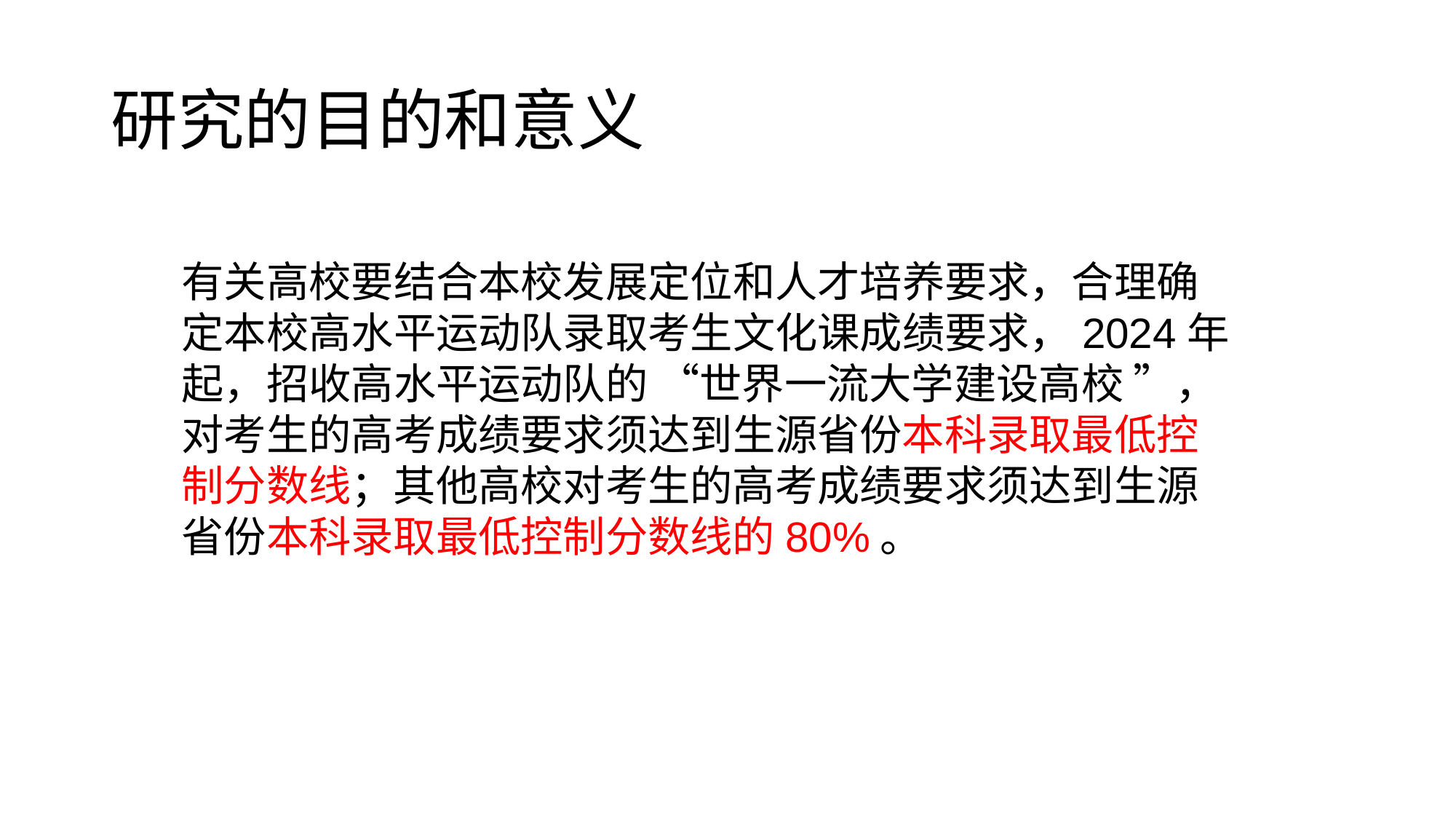

# 研究的目的和意义
有关高校要结合本校发展定位和人才培养要求，合理确定本校高水平运动队录取考生文化课成绩要求，2024年起，招收高水平运动队的 “世界一流大学建设高校 ”，对考生的高考成绩要求须达到生源省份本科录取最低控制分数线；其他高校对考生的高考成绩要求须达到生源省份本科录取最低控制分数线的80%。